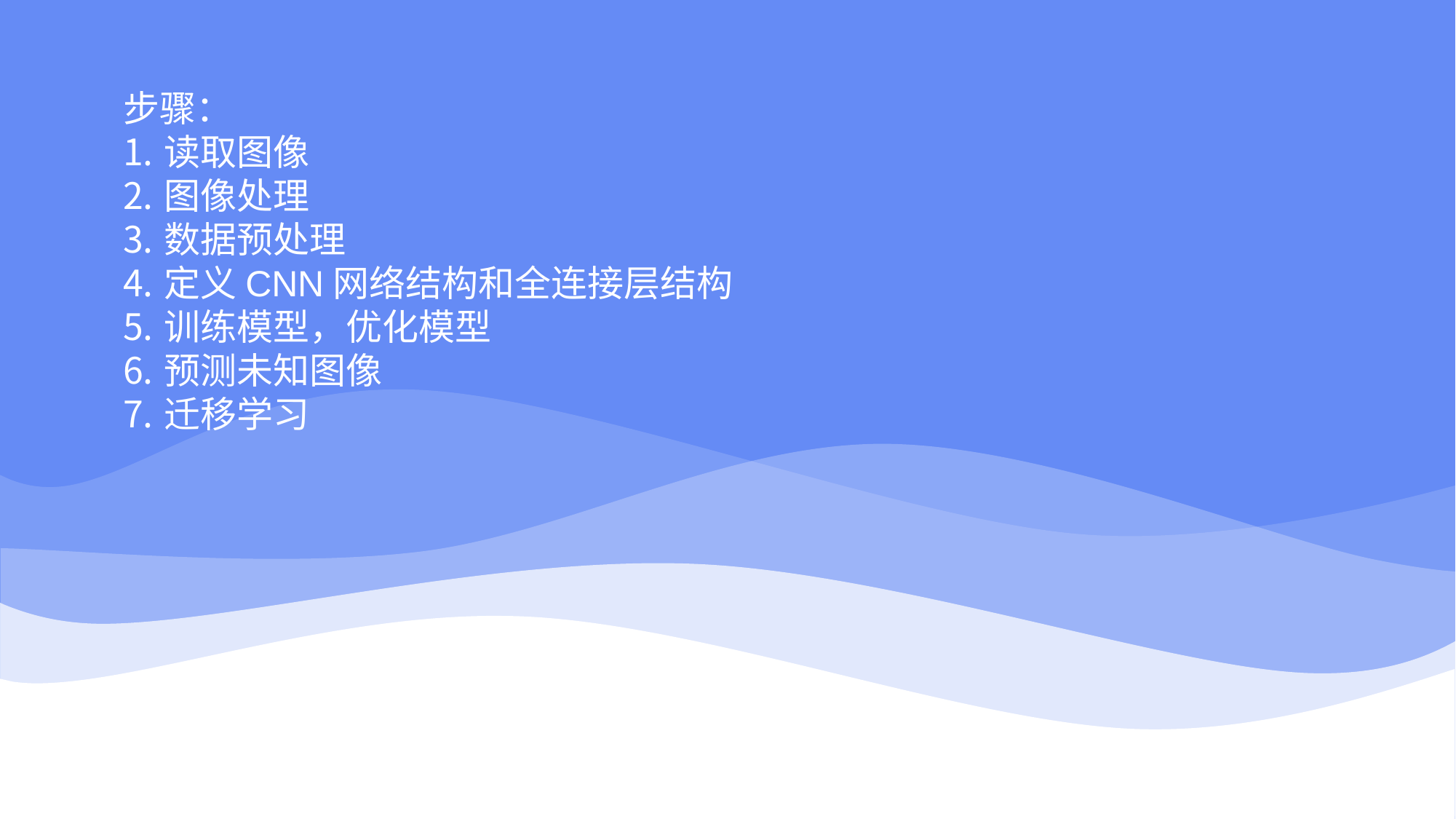

步骤：
读取图像
图像处理
数据预处理
定义CNN网络结构和全连接层结构
训练模型，优化模型
预测未知图像
迁移学习